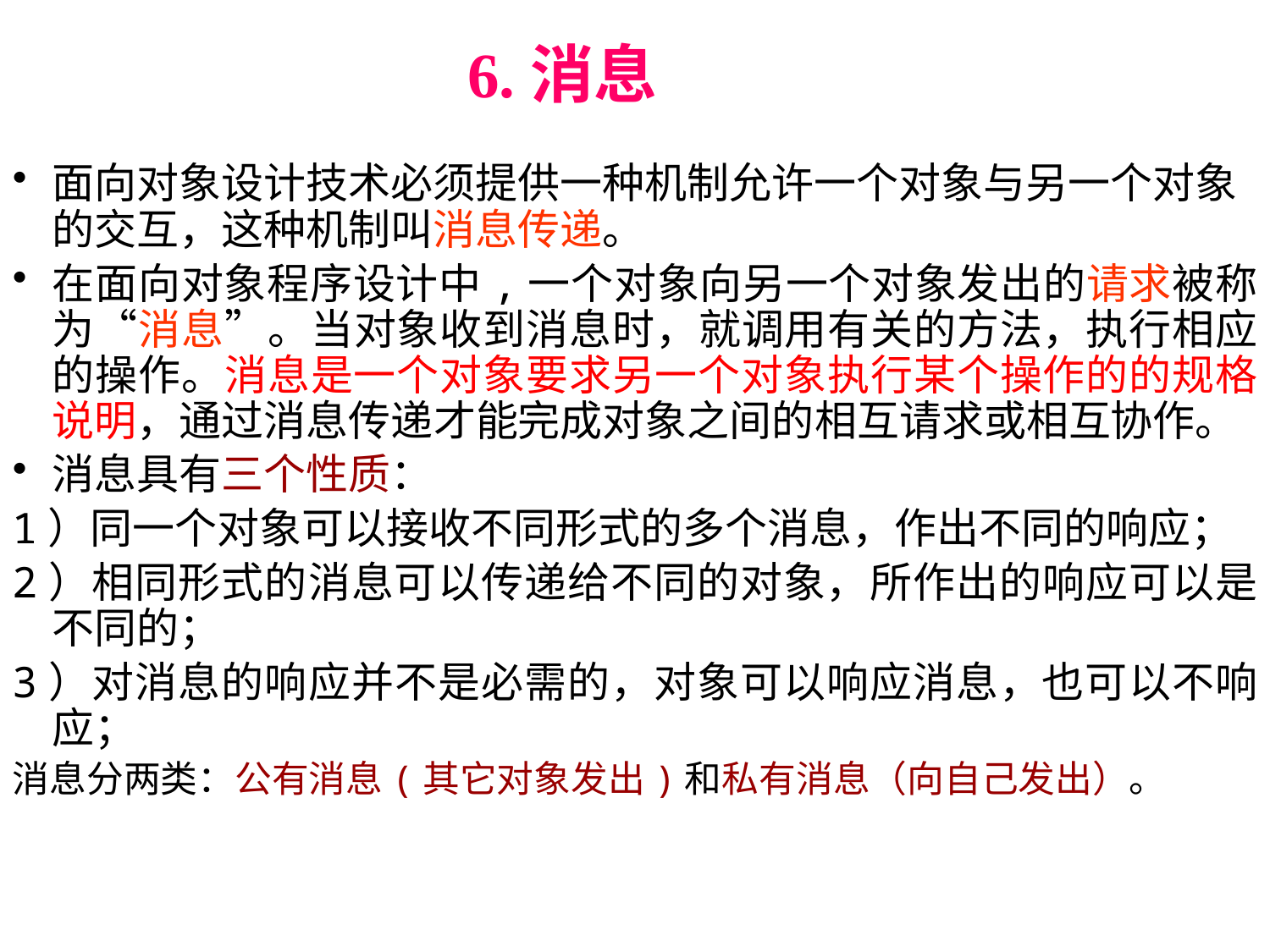

6.消息
面向对象设计技术必须提供一种机制允许一个对象与另一个对象的交互，这种机制叫消息传递。
在面向对象程序设计中,一个对象向另一个对象发出的请求被称为“消息”。当对象收到消息时，就调用有关的方法，执行相应的操作。消息是一个对象要求另一个对象执行某个操作的的规格说明，通过消息传递才能完成对象之间的相互请求或相互协作。
消息具有三个性质：
1）同一个对象可以接收不同形式的多个消息，作出不同的响应；
2）相同形式的消息可以传递给不同的对象，所作出的响应可以是不同的；
3）对消息的响应并不是必需的，对象可以响应消息，也可以不响应；
消息分两类：公有消息(其它对象发出)和私有消息（向自己发出）。